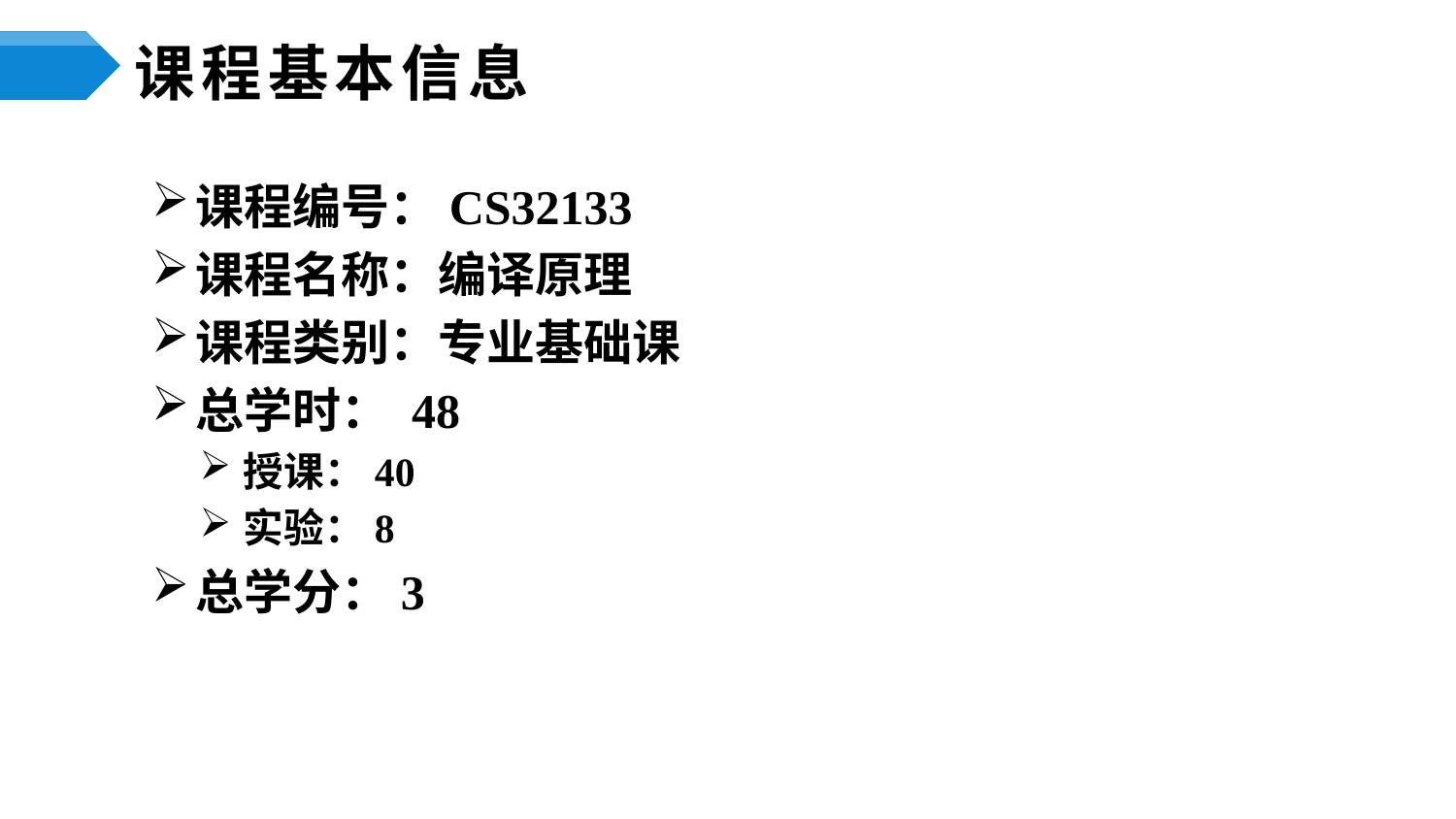

# 课程基本信息
课程编号：CS32133
课程名称：编译原理
课程类别：专业基础课
总学时： 48
授课：40
实验：8
总学分：3